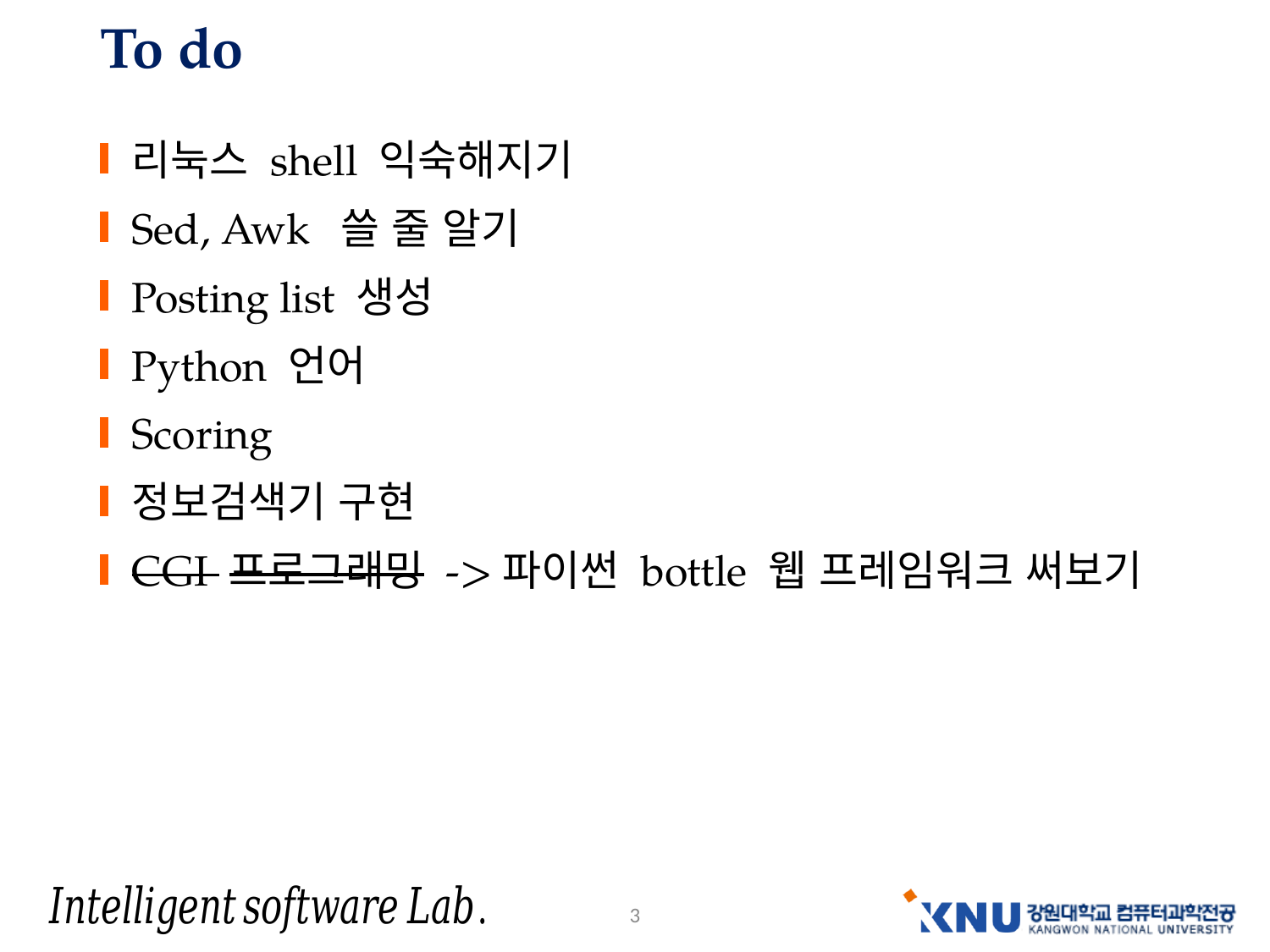

# To do
리눅스 shell 익숙해지기
Sed, Awk  쓸 줄 알기
Posting list 생성
Python 언어
Scoring
정보검색기 구현
CGI 프로그래밍 ->파이썬 bottle 웹 프레임워크 써보기